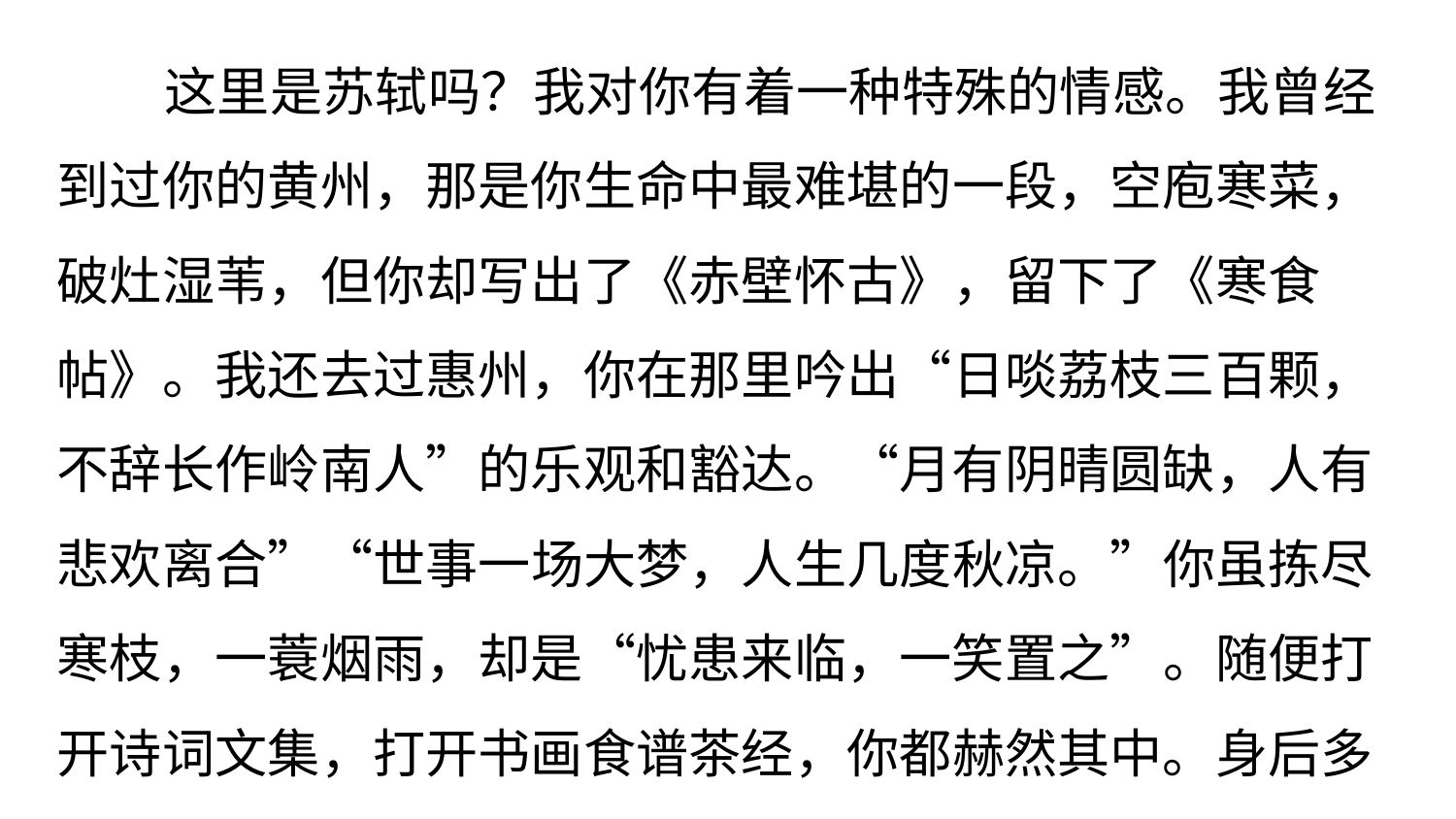

这里是苏轼吗？我对你有着一种特殊的情感。我曾经到过你的黄州，那是你生命中最难堪的一段，空庖寒菜，破灶湿苇，但你却写出了《赤壁怀古》，留下了《寒食帖》。我还去过惠州，你在那里吟出“日啖荔枝三百颗，不辞长作岭南人”的乐观和豁达。“月有阴晴圆缺，人有悲欢离合”“世事一场大梦，人生几度秋凉。”你虽拣尽寒枝，一蓑烟雨，却是“忧患来临，一笑置之”。随便打开诗词文集，打开书画食谱茶经，你都赫然其中。身后多